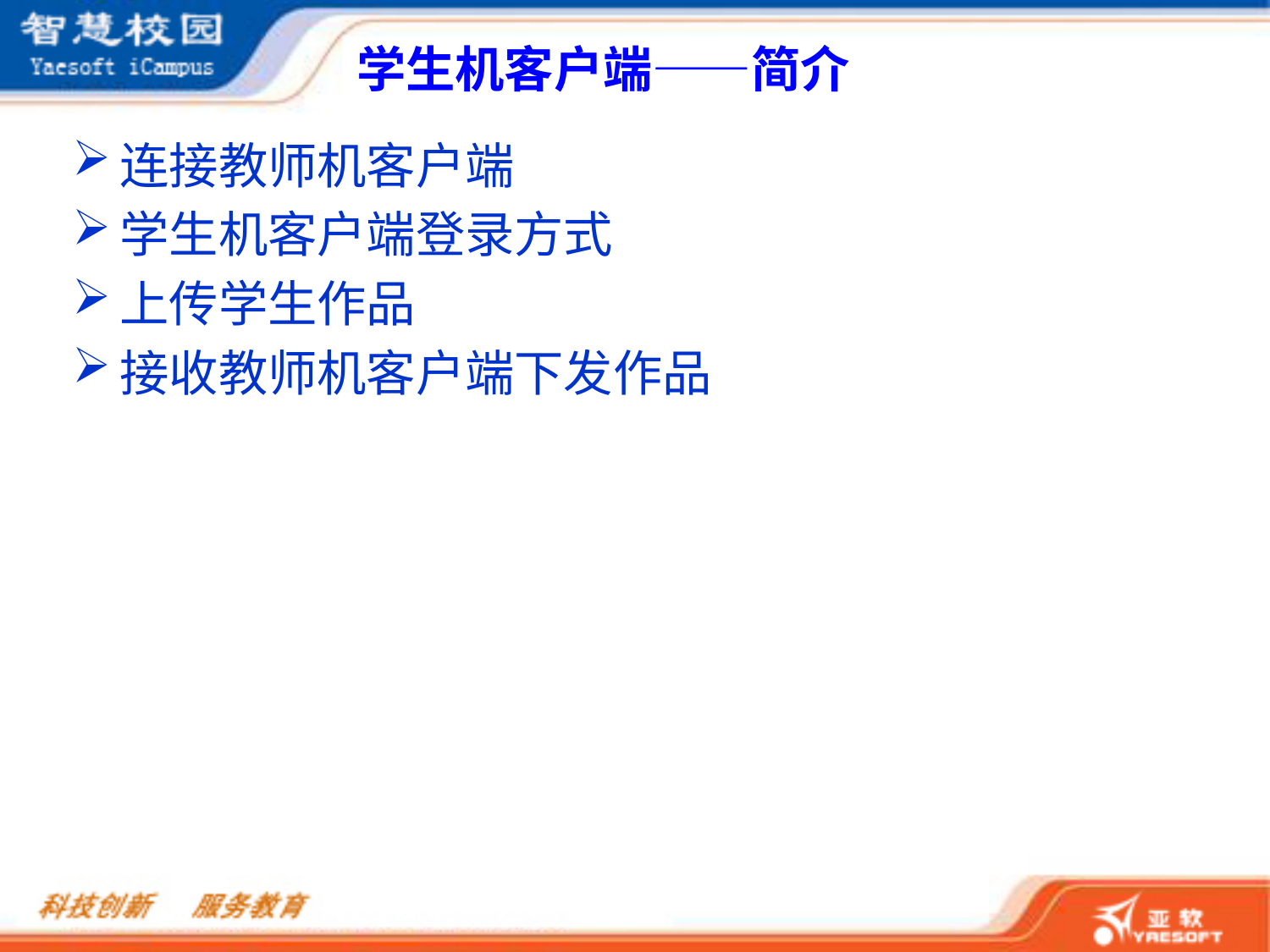

# 学生机客户端——简介
连接教师机客户端
学生机客户端登录方式
上传学生作品
接收教师机客户端下发作品